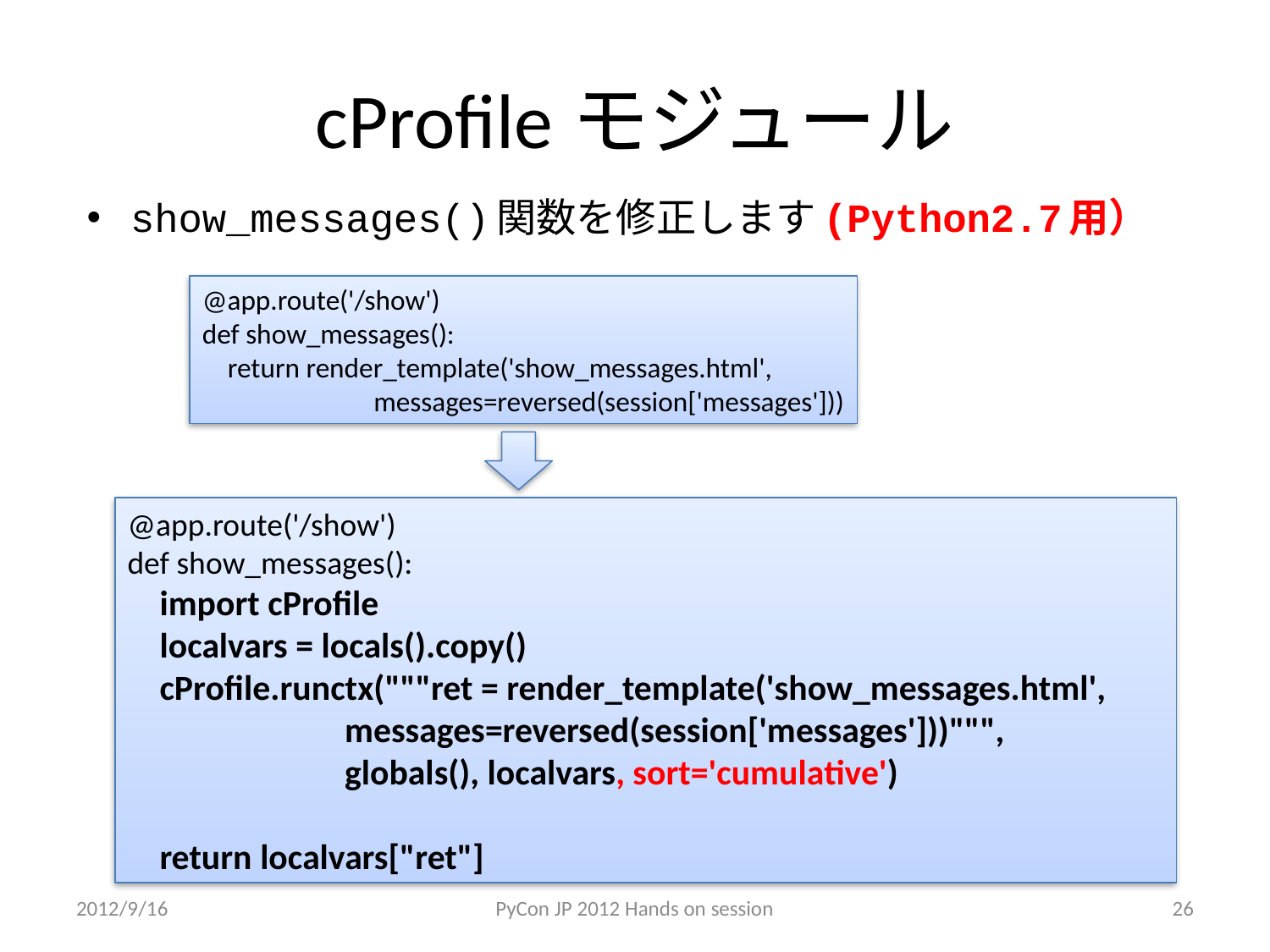

# cProfileモジュール
show_messages()関数を修正します(Python2.7用）

@app.route('/show')
def show_messages():
    return render_template('show_messages.html',
                           messages=reversed(session['messages']))

@app.route('/show')
def show_messages():
    import cProfile
    localvars = locals().copy()
    cProfile.runctx("""ret = render_template('show_messages.html',
                           messages=reversed(session['messages']))""",
                           globals(), localvars, sort='cumulative')

    return localvars["ret"]
2012/9/16
PyCon JP 2012 Hands on session
26